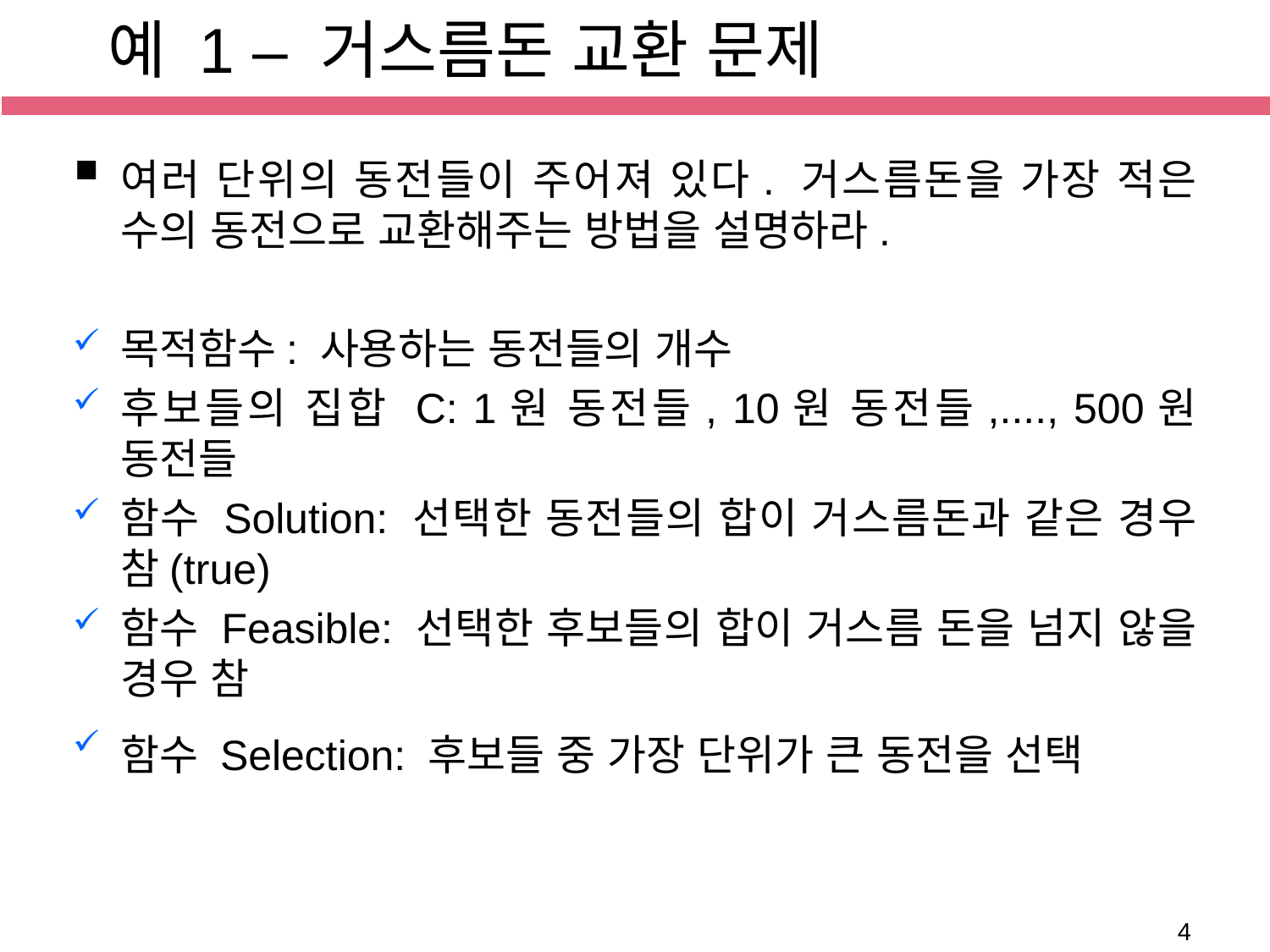

예 1 – 거스름돈 교환 문제
여러 단위의 동전들이 주어져 있다. 거스름돈을 가장 적은 수의 동전으로 교환해주는 방법을 설명하라.

목적함수: 사용하는 동전들의 개수
후보들의 집합 C: 1원 동전들, 10원 동전들,...., 500원 동전들
함수 Solution: 선택한 동전들의 합이 거스름돈과 같은 경우 참(true)
함수 Feasible: 선택한 후보들의 합이 거스름 돈을 넘지 않을 경우 참
함수 Selection: 후보들 중 가장 단위가 큰 동전을 선택